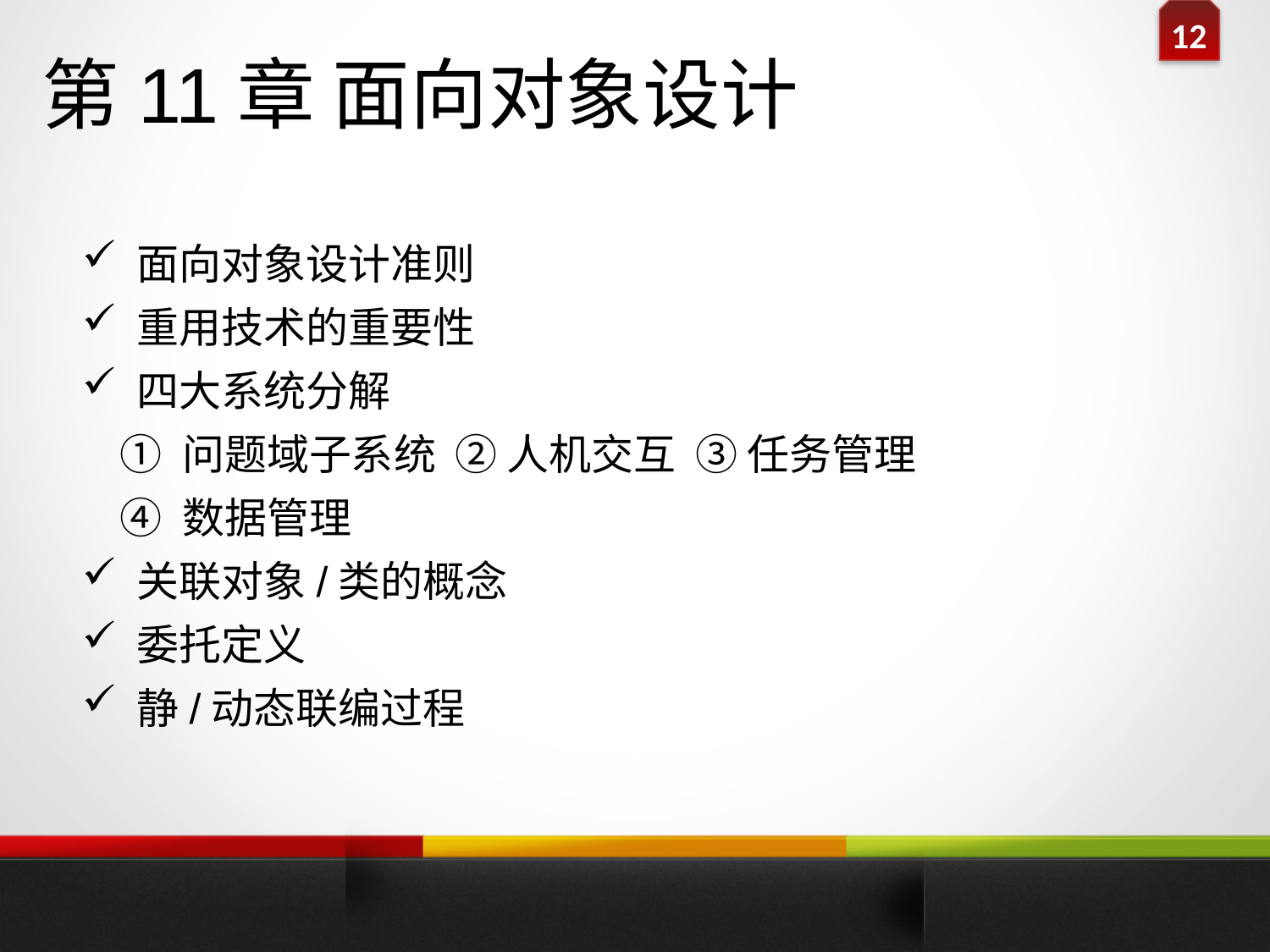

第11章 面向对象设计
 面向对象设计准则
 重用技术的重要性
 四大系统分解
    ① 问题域子系统  ② 人机交互  ③ 任务管理
    ④ 数据管理
 关联对象/类的概念
 委托定义
 静/动态联编过程